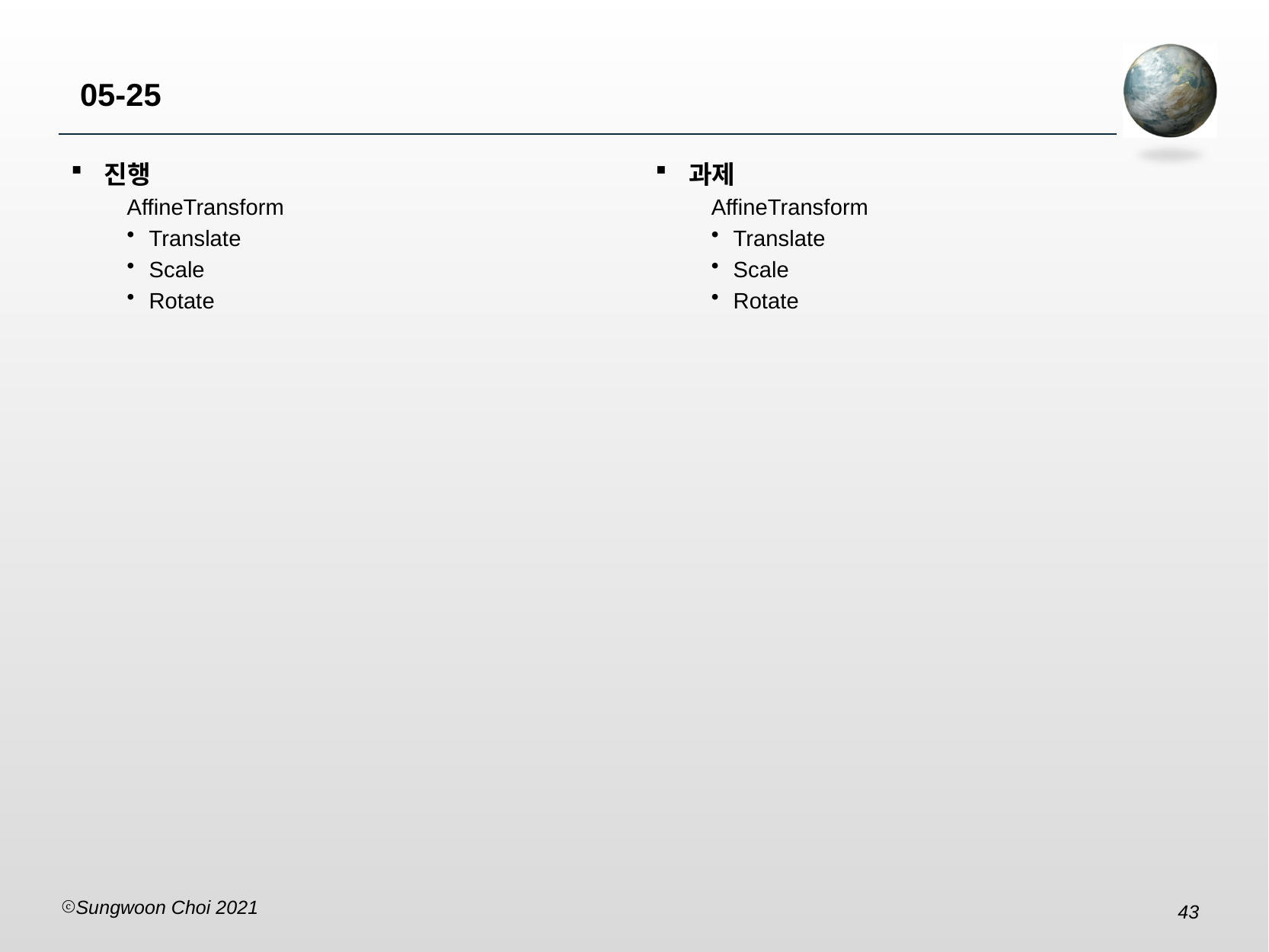

# 05-25
진행
AffineTransform
Translate
Scale
Rotate

과제
AffineTransform
Translate
Scale
Rotate

Sungwoon Choi 2021
43